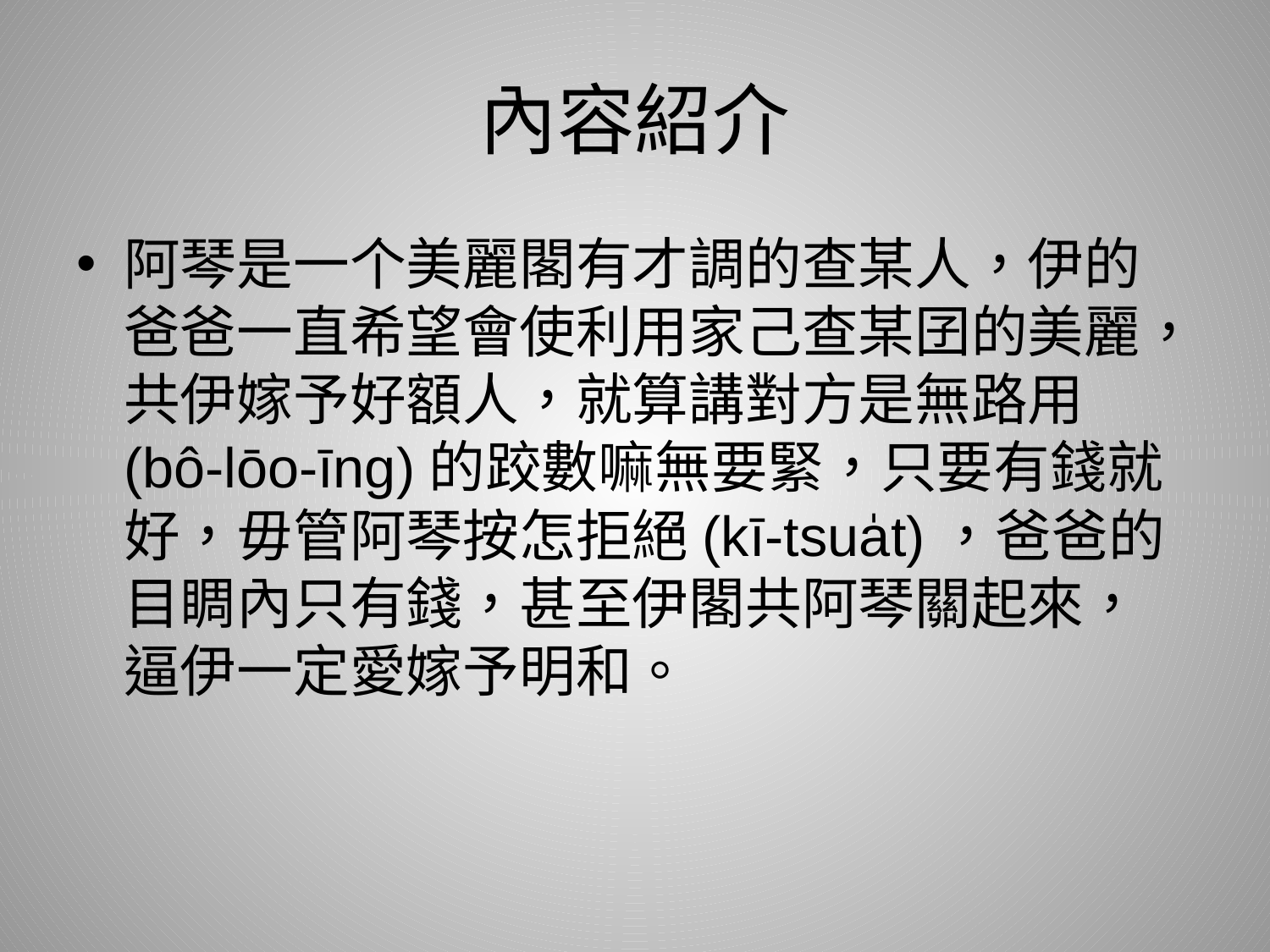

# 內容紹介
阿琴是一个美麗閣有才調的查某人，伊的爸爸一直希望會使利用家己查某囝的美麗，共伊嫁予好額人，就算講對方是無路用(bô-lōo-īng)的跤數嘛無要緊，只要有錢就好，毋管阿琴按怎拒絕(kī-tsua̍t)，爸爸的目睭內只有錢，甚至伊閣共阿琴關起來，逼伊一定愛嫁予明和。